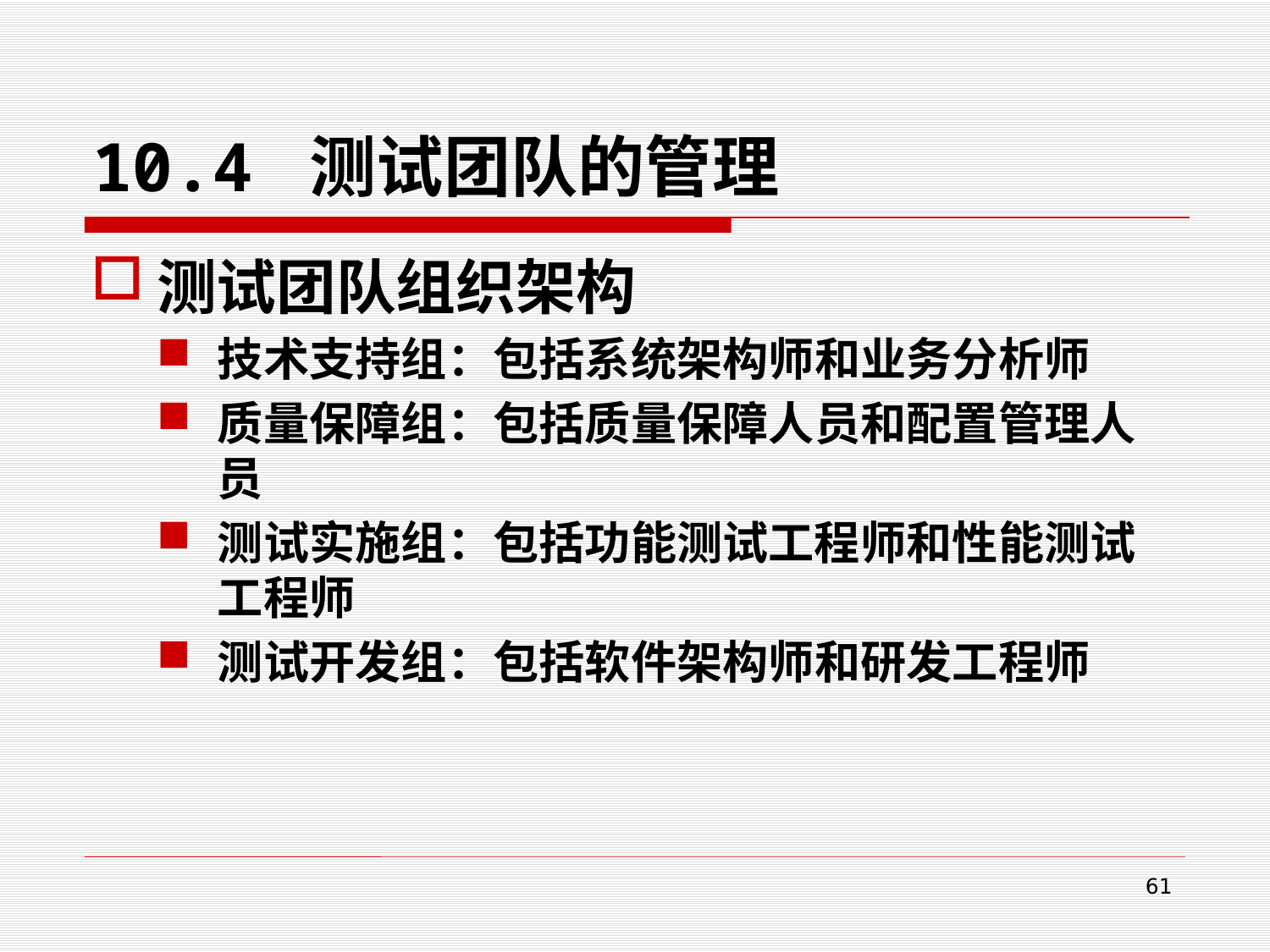

# 10.4 测试团队的管理
测试团队组织架构
技术支持组：包括系统架构师和业务分析师
质量保障组：包括质量保障人员和配置管理人员
测试实施组：包括功能测试工程师和性能测试工程师
测试开发组：包括软件架构师和研发工程师

61